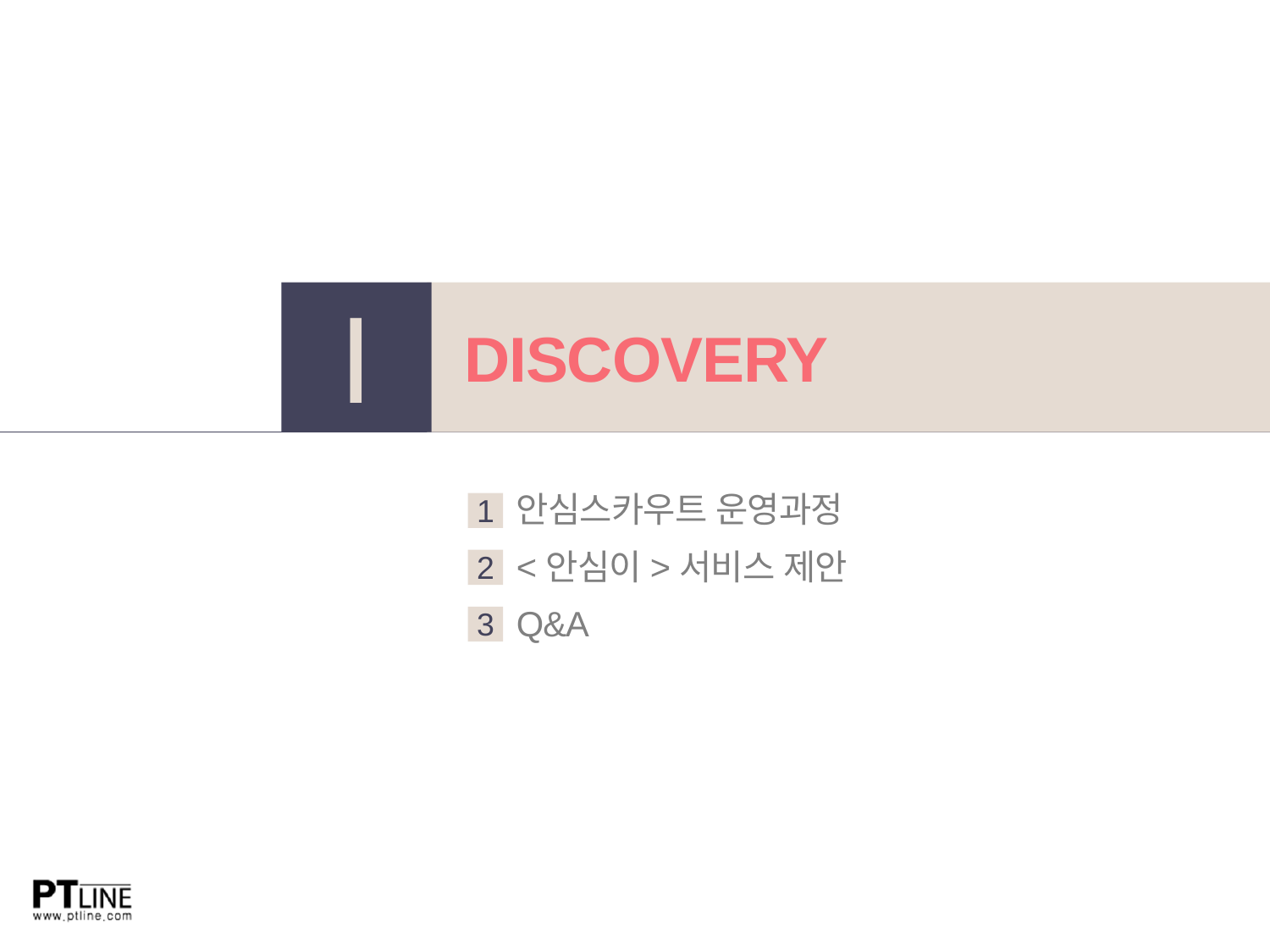

DISCOVERY
Ⅰ
안심스카우트 운영과정
1
<안심이>서비스 제안
2
Q&A
3